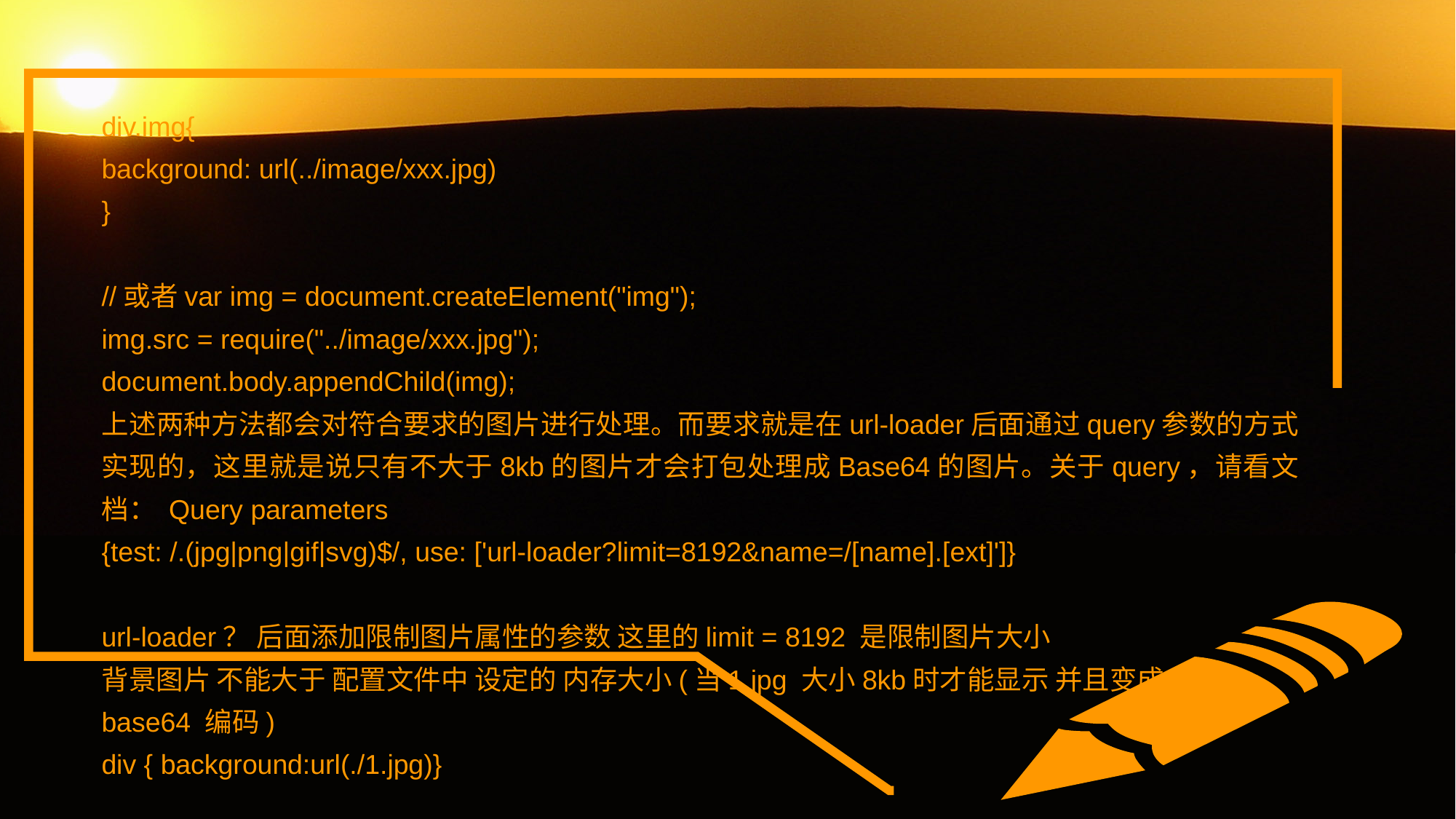

div.img{
background: url(../image/xxx.jpg)
}

//或者var img = document.createElement("img");
img.src = require("../image/xxx.jpg");
document.body.appendChild(img);
上述两种方法都会对符合要求的图片进行处理。而要求就是在url-loader后面通过query参数的方式实现的，这里就是说只有不大于8kb的图片才会打包处理成Base64的图片。关于query，请看文档： Query parameters
{test: /.(jpg|png|gif|svg)$/, use: ['url-loader?limit=8192&name=/[name].[ext]']}

url-loader？ 后面添加限制图片属性的参数 这里的limit = 8192 是限制图片大小
背景图片 不能大于 配置文件中 设定的 内存大小(当1.jpg 大小8kb时才能显示 并且变成
base64 编码)
div { background:url(./1.jpg)}